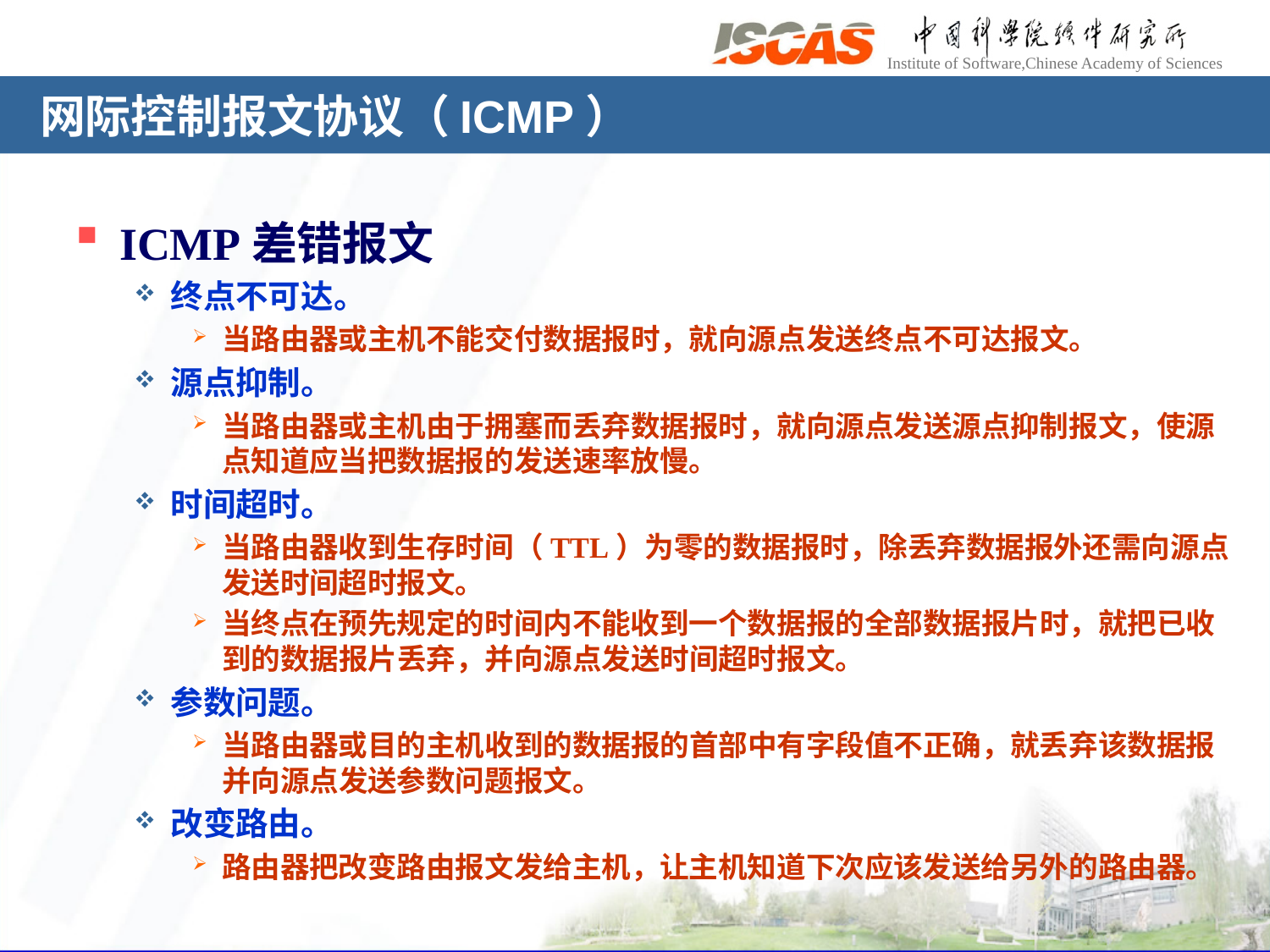

# 网际控制报文协议（ICMP）
ICMP差错报文
终点不可达。
当路由器或主机不能交付数据报时，就向源点发送终点不可达报文。
源点抑制。
当路由器或主机由于拥塞而丢弃数据报时，就向源点发送源点抑制报文，使源点知道应当把数据报的发送速率放慢。
时间超时。
当路由器收到生存时间（TTL）为零的数据报时，除丢弃数据报外还需向源点发送时间超时报文。
当终点在预先规定的时间内不能收到一个数据报的全部数据报片时，就把已收到的数据报片丢弃，并向源点发送时间超时报文。
参数问题。
当路由器或目的主机收到的数据报的首部中有字段值不正确，就丢弃该数据报并向源点发送参数问题报文。
改变路由。
路由器把改变路由报文发给主机，让主机知道下次应该发送给另外的路由器。